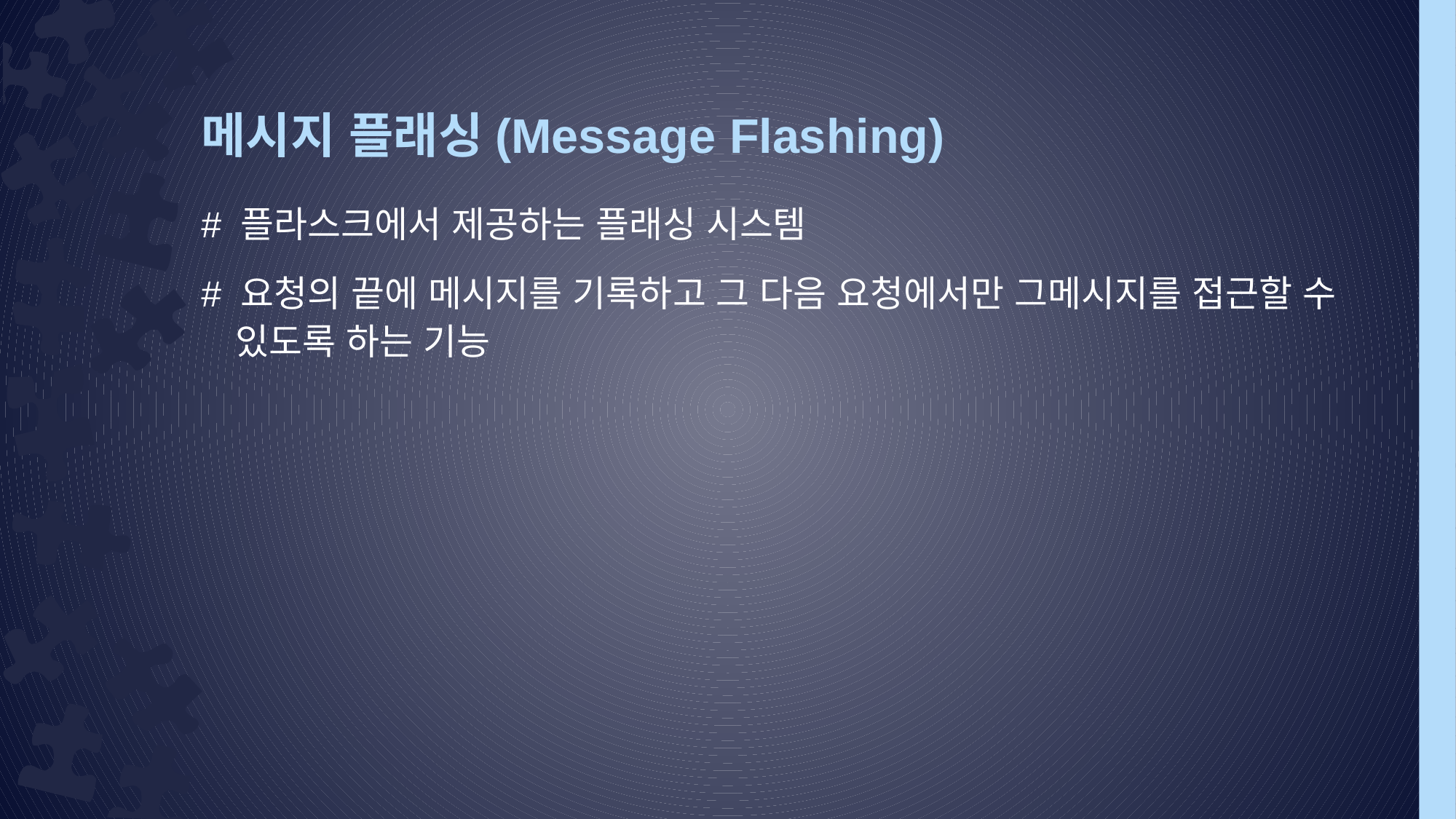

# 메시지 플래싱(Message Flashing)
# 플라스크에서 제공하는 플래싱 시스템
# 요청의 끝에 메시지를 기록하고 그 다음 요청에서만 그메시지를 접근할 수 있도록 하는 기능